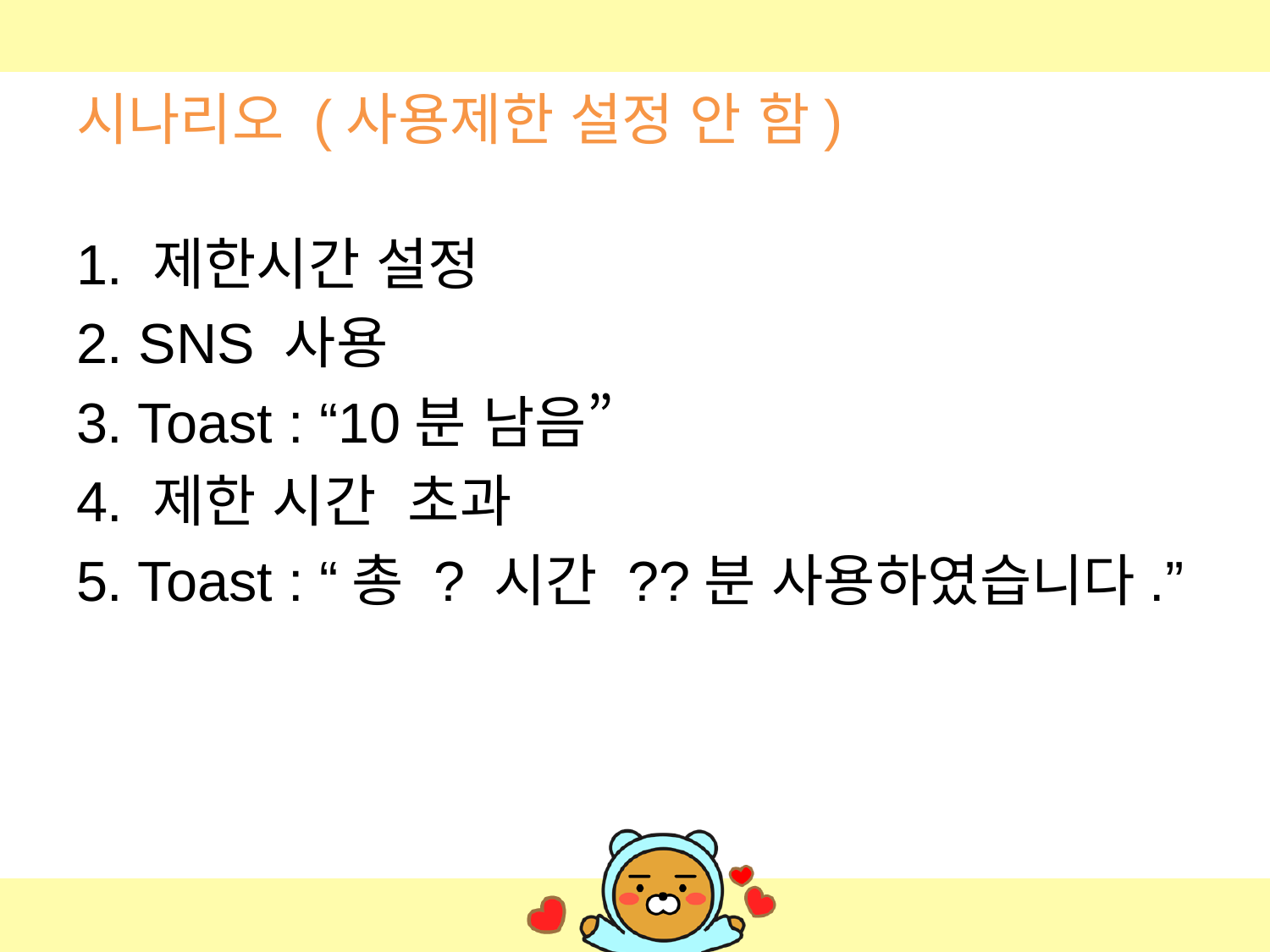

# 시나리오 (사용제한 설정 안 함)
1. 제한시간 설정
2. SNS 사용
3. Toast : “10분 남음”
4. 제한 시간  초과
5. Toast : “총 ? 시간 ??분 사용하였습니다.”